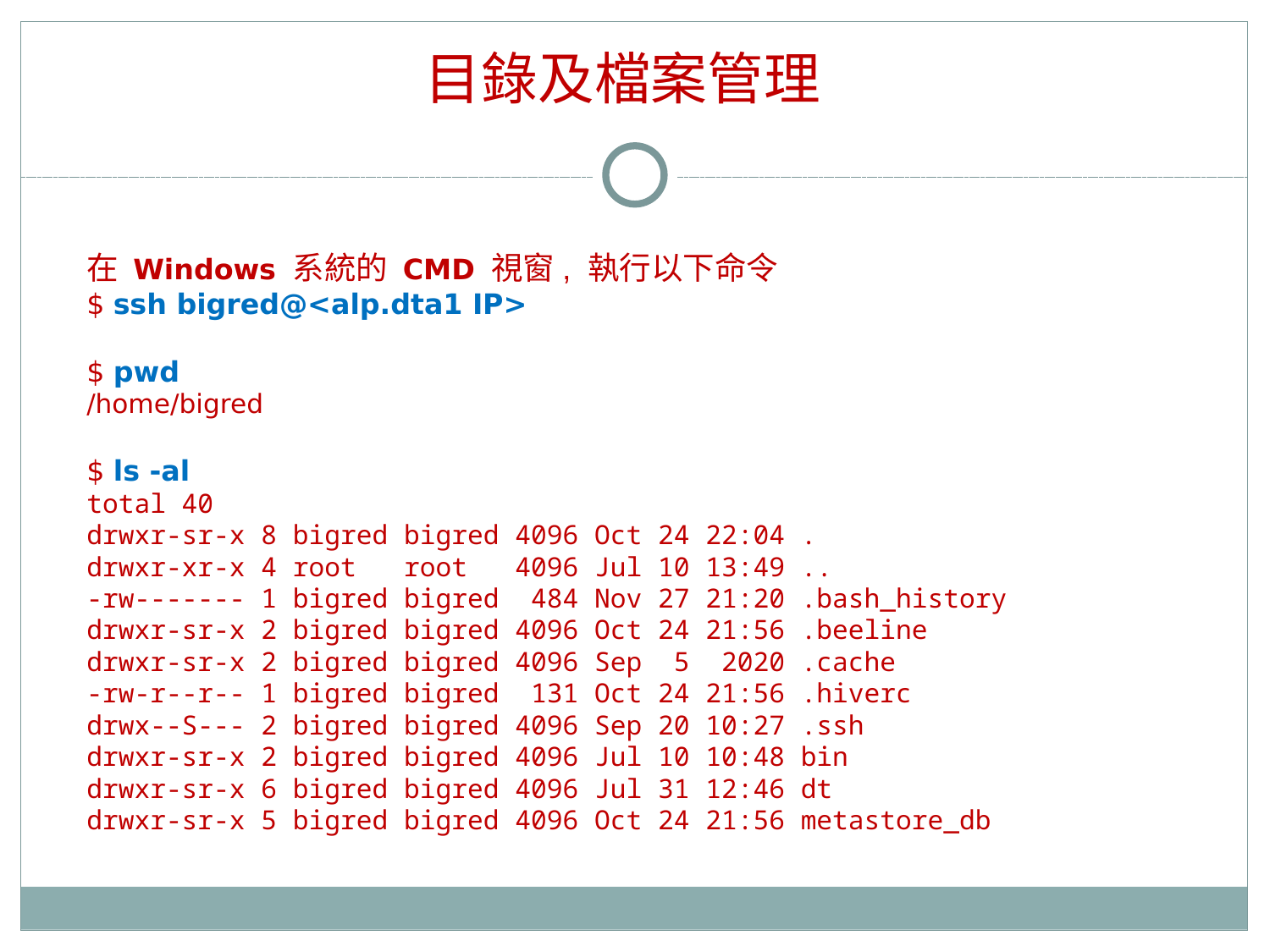

# 目錄及檔案管理
在 Windows 系統的 CMD 視窗, 執行以下命令
$ ssh bigred@<alp.dta1 IP>

$ pwd
/home/bigred

$ ls -al
total 40
drwxr-sr-x 8 bigred bigred 4096 Oct 24 22:04 .
drwxr-xr-x 4 root   root   4096 Jul 10 13:49 ..
-rw------- 1 bigred bigred  484 Nov 27 21:20 .bash_history
drwxr-sr-x 2 bigred bigred 4096 Oct 24 21:56 .beeline
drwxr-sr-x 2 bigred bigred 4096 Sep  5  2020 .cache
-rw-r--r-- 1 bigred bigred  131 Oct 24 21:56 .hiverc
drwx--S--- 2 bigred bigred 4096 Sep 20 10:27 .ssh
drwxr-sr-x 2 bigred bigred 4096 Jul 10 10:48 bin
drwxr-sr-x 6 bigred bigred 4096 Jul 31 12:46 dt
drwxr-sr-x 5 bigred bigred 4096 Oct 24 21:56 metastore_db